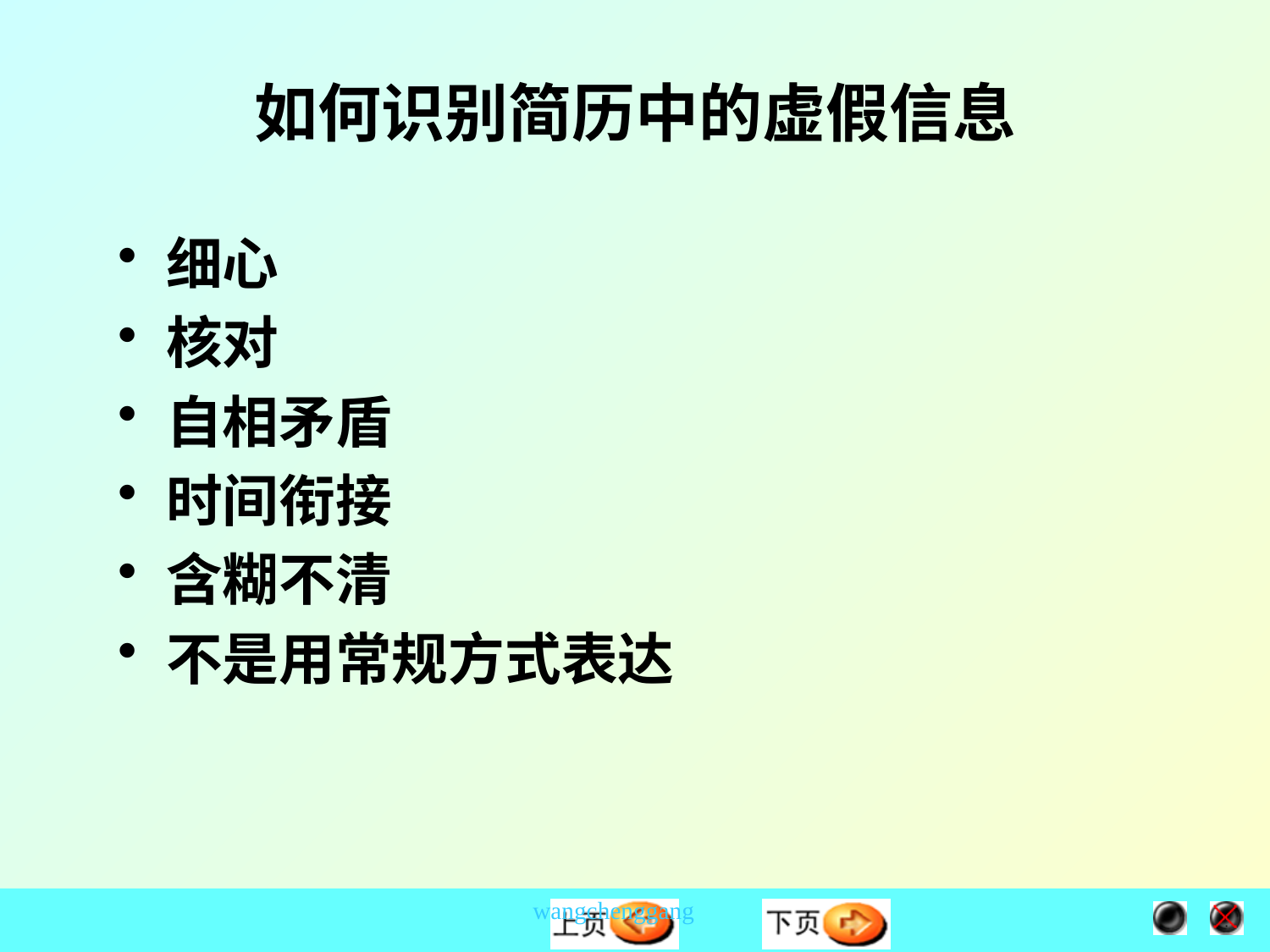

# 如何识别简历中的虚假信息
细心
核对
自相矛盾
时间衔接
含糊不清
不是用常规方式表达
wangchenggang